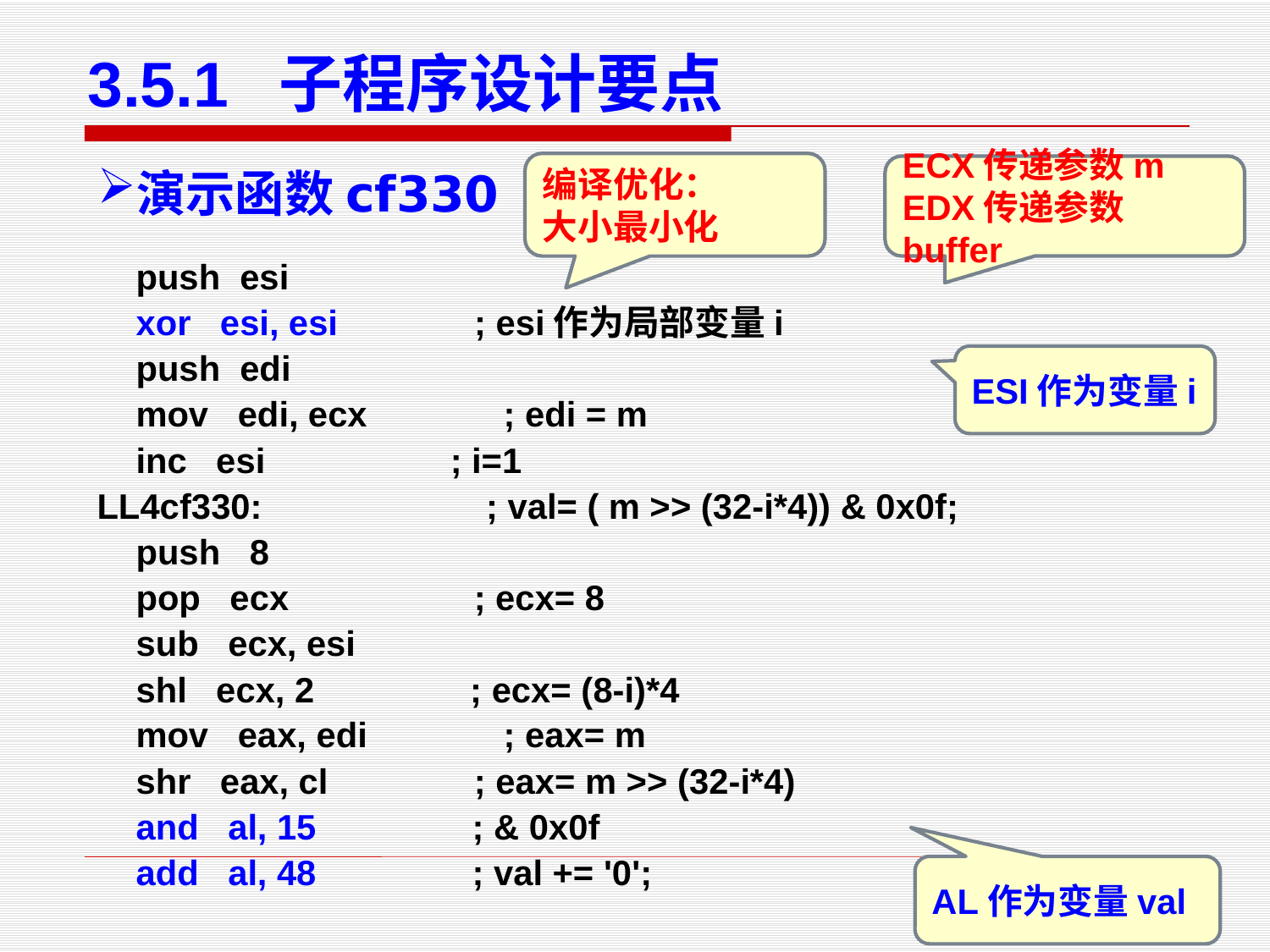

# 3.5.1  子程序设计要点
编译优化：
大小最小化
演示函数cf330
ECX传递参数m
EDX传递参数buffer
    push  esi
    xor   esi, esi              ; esi作为局部变量i
    push  edi
    mov   edi, ecx              ; edi = m
    inc   esi                   ; i=1
LL4cf330:                       ; val= ( m >> (32-i*4)) & 0x0f;
    push   8
    pop   ecx                   ; ecx= 8
    sub   ecx, esi
    shl   ecx, 2                ; ecx= (8-i)*4
    mov   eax, edi              ; eax= m
    shr   eax, cl               ; eax= m >> (32-i*4)
    and   al, 15                ; & 0x0f
    add   al, 48                ; val += '0';
ESI作为变量i
AL作为变量val